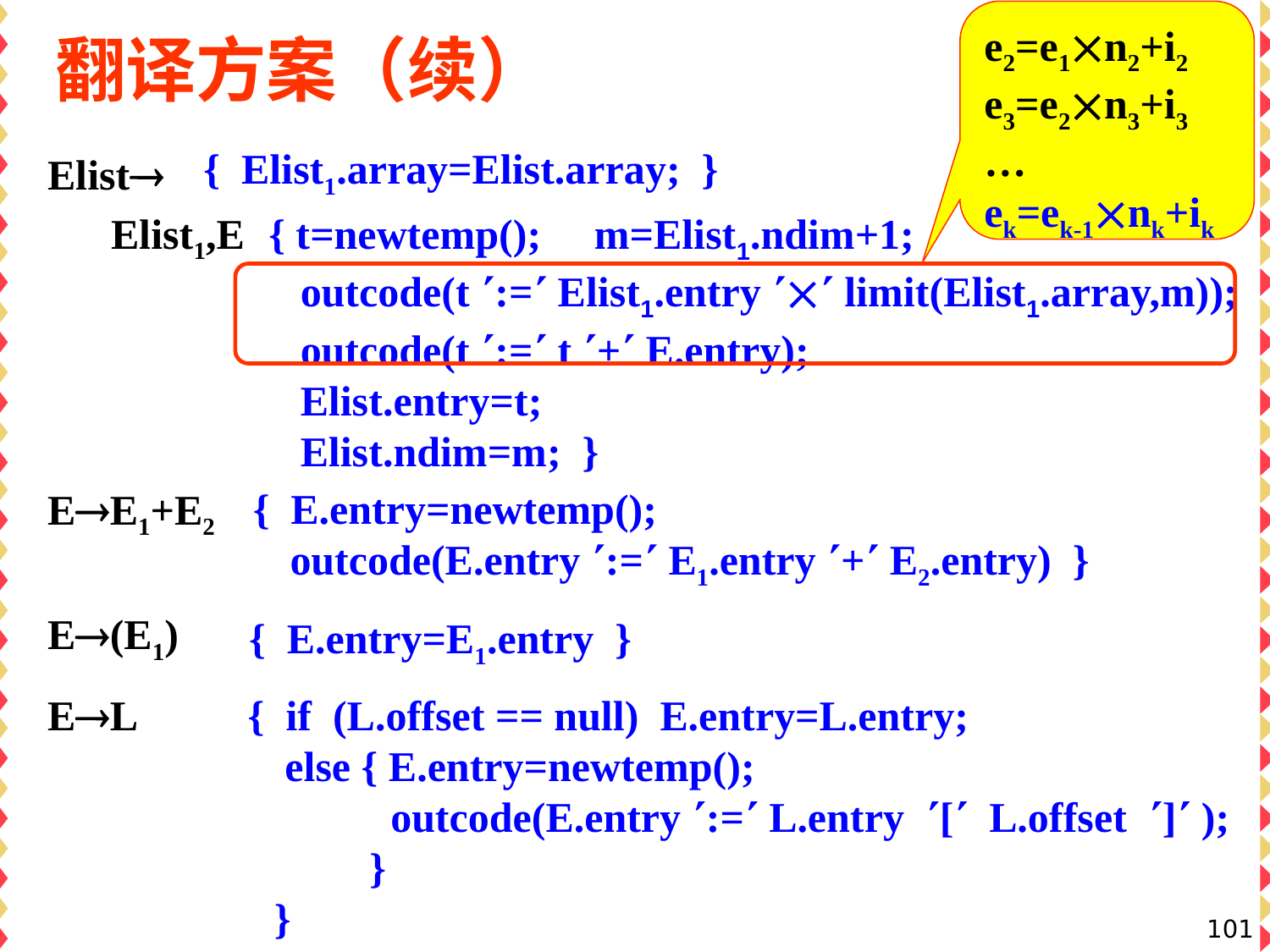

e2=e1×n2+i2
e3=e2×n3+i3
…
ek=ek-1×nk+ik
# 翻译方案（续）
{  Elist1.array=Elist.array;  }
Elist→
      Elist1,E
{ t=newtemp();     m=Elist1.ndim+1;
   outcode(t ′:=′ Elist1.entry ′×′ limit(Elist1.array,m));
   outcode(t ′:=′ t ′+′ E.entry);
   Elist.entry=t;
   Elist.ndim=m;  }

E→E1+E2
{  E.entry=newtemp();
 outcode(E.entry ′:=′ E1.entry ′+′ E2.entry)  }
E→(E1)
{  E.entry=E1.entry  }
E→L
{  if  (L.offset == null)  E.entry=L.entry;
 else { E.entry=newtemp();
           outcode(E.entry ′:=′ L.entry  ′[′  L.offset  ′]′ );
         }
}
101